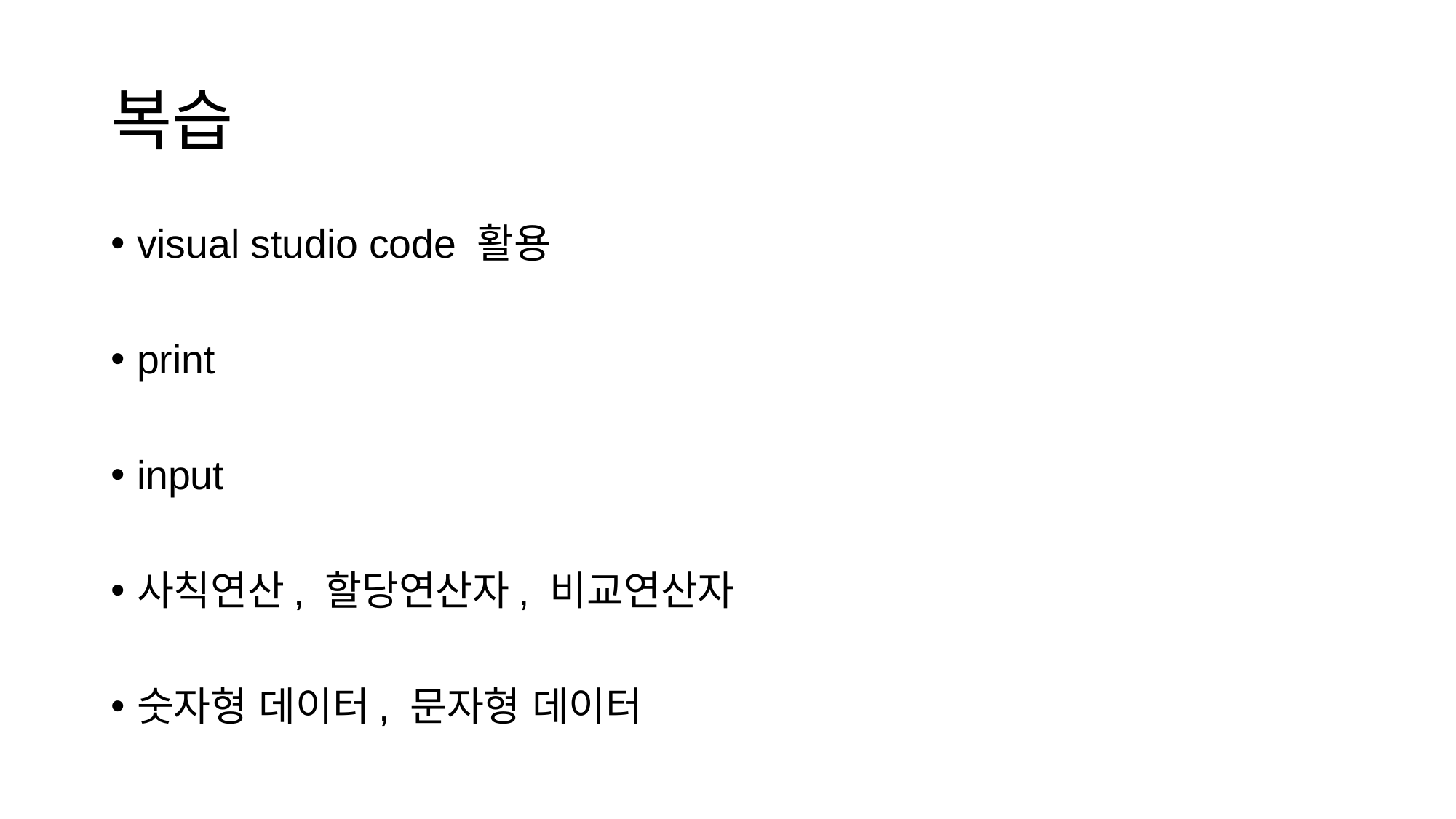

# 복습
visual studio code 활용

print

input

사칙연산, 할당연산자, 비교연산자

숫자형 데이터, 문자형 데이터